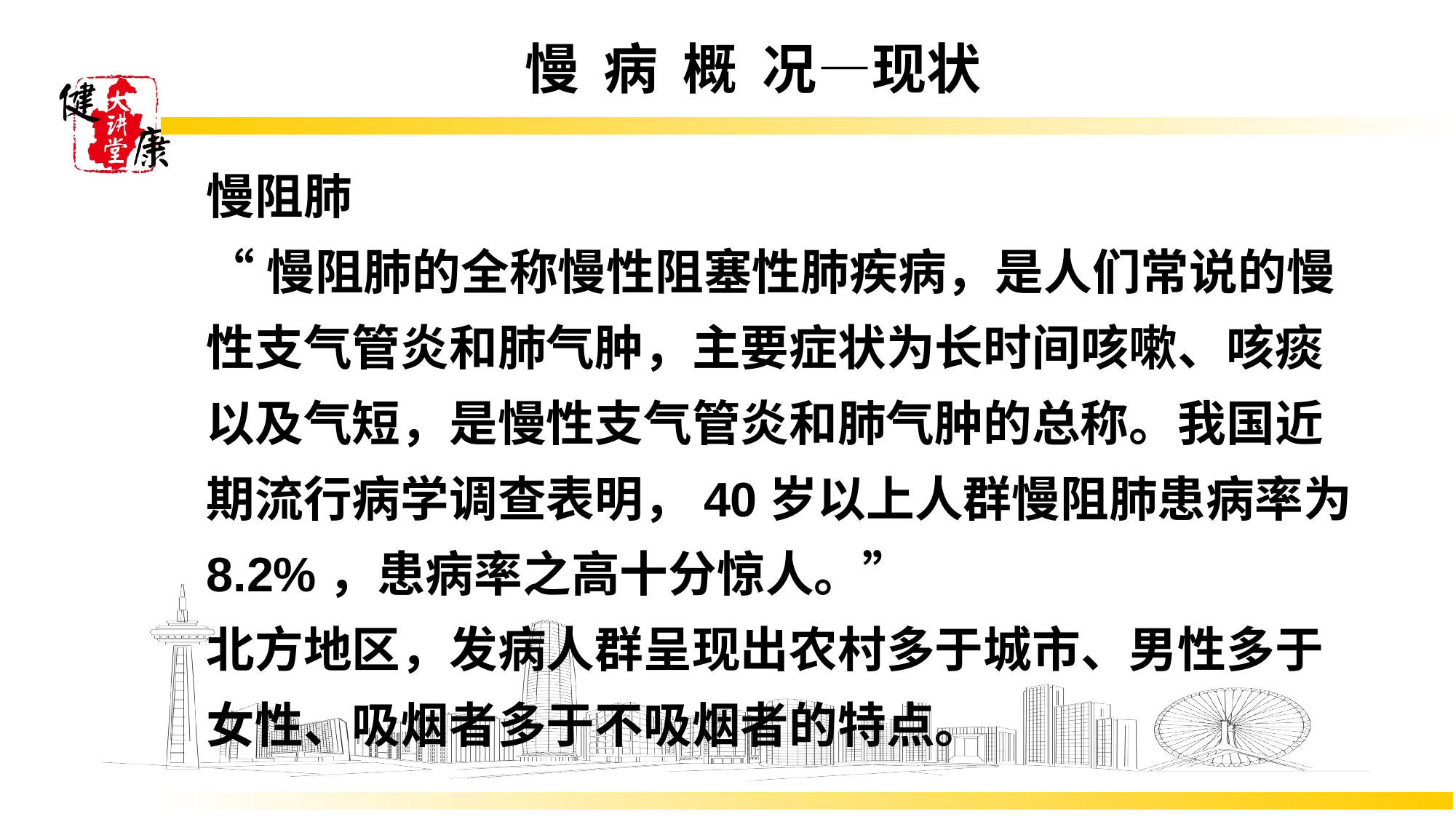

# 慢  病  概  况—现状
慢阻肺
“慢阻肺的全称慢性阻塞性肺疾病，是人们常说的慢性支气管炎和肺气肿，主要症状为长时间咳嗽、咳痰以及气短，是慢性支气管炎和肺气肿的总称。我国近期流行病学调查表明，40岁以上人群慢阻肺患病率为8.2%，患病率之高十分惊人。”
北方地区，发病人群呈现出农村多于城市、男性多于女性、吸烟者多于不吸烟者的特点。